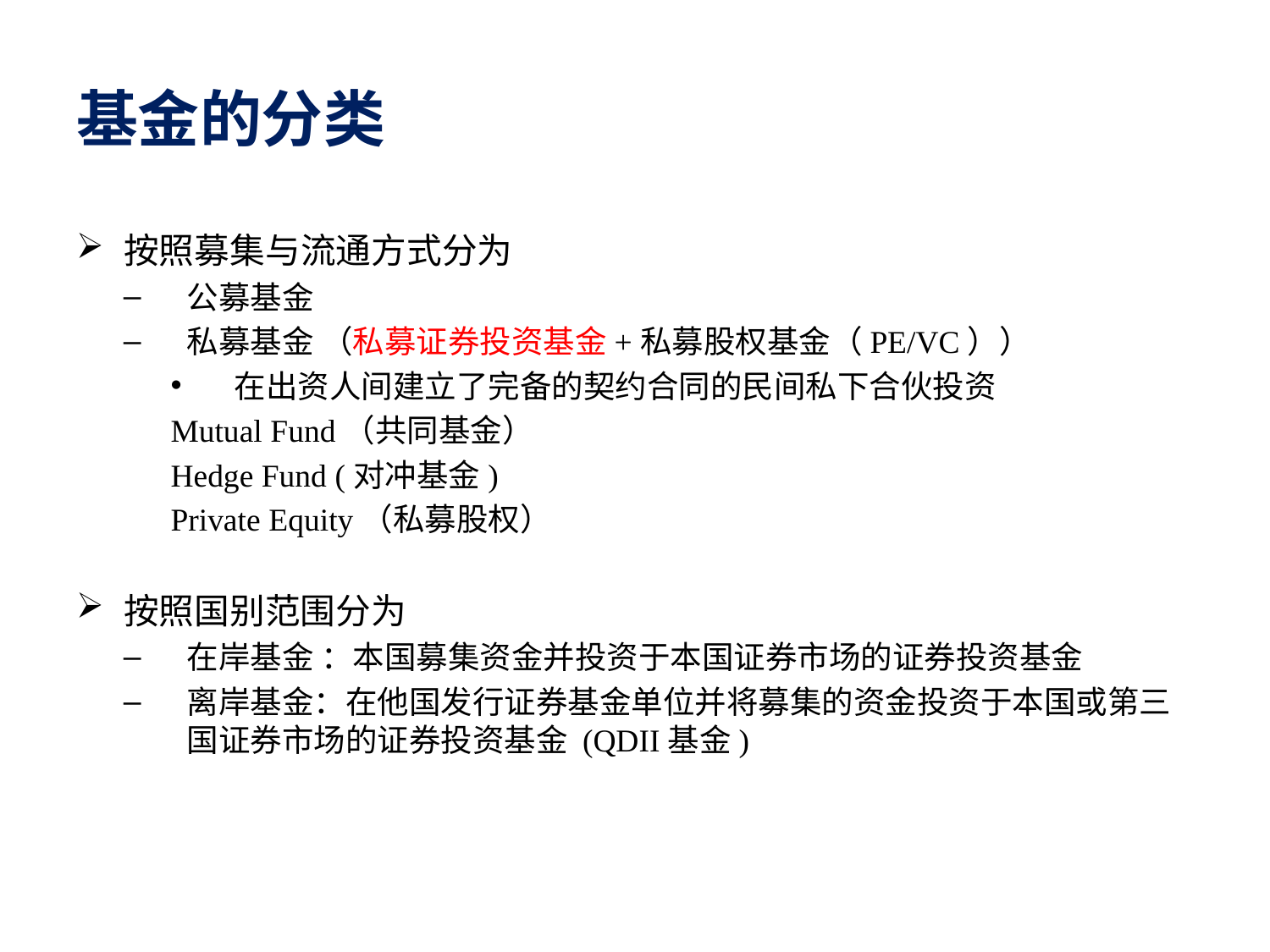

基金的分类
按照募集与流通方式分为
公募基金
私募基金 （私募证券投资基金+私募股权基金（PE/VC））
在出资人间建立了完备的契约合同的民间私下合伙投资
Mutual Fund（共同基金）
Hedge Fund (对冲基金)
Private Equity（私募股权）

按照国别范围分为
在岸基金 ：本国募集资金并投资于本国证券市场的证券投资基金
离岸基金：在他国发行证券基金单位并将募集的资金投资于本国或第三国证券市场的证券投资基金 (QDII基金)